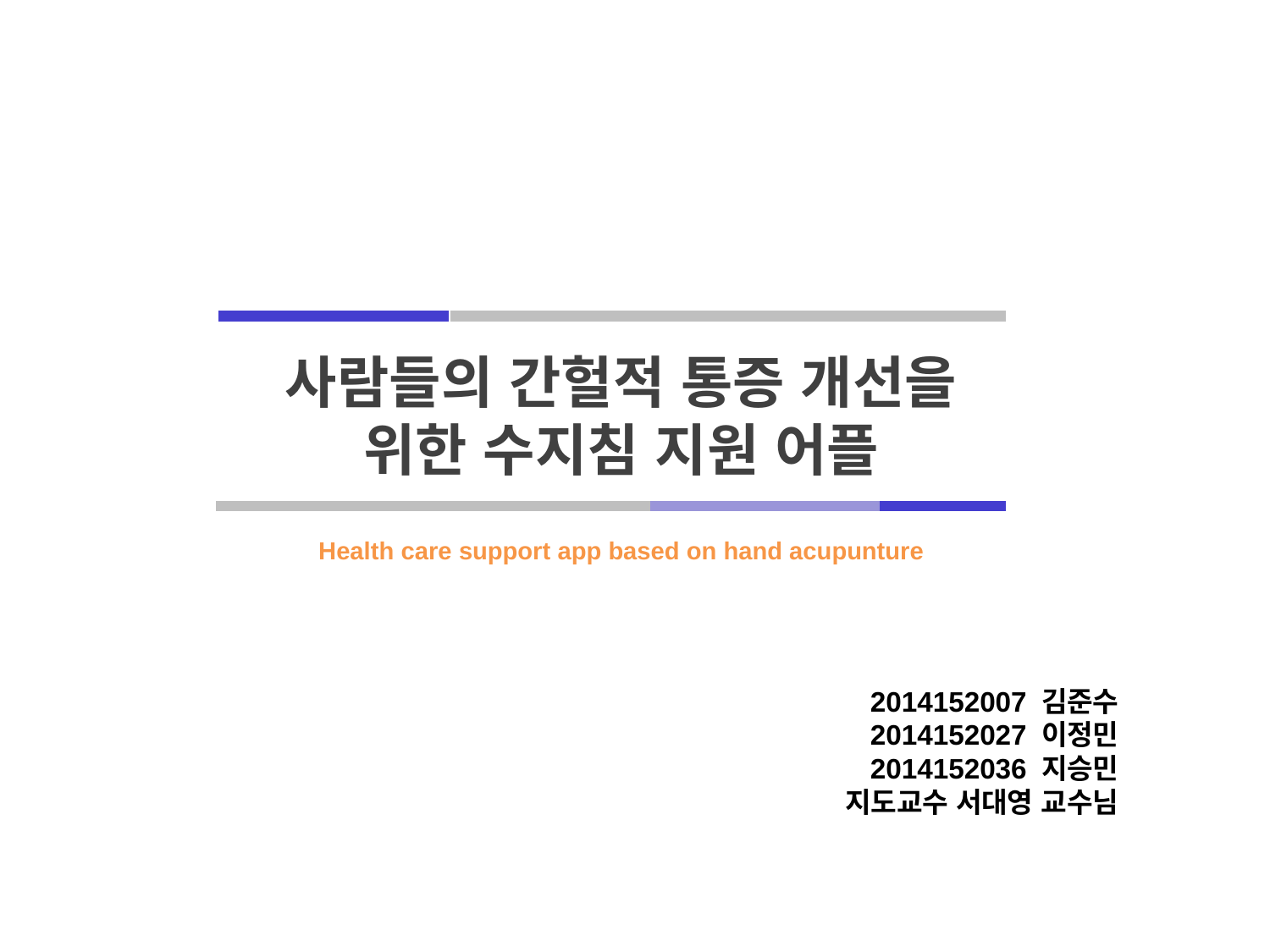

사람들의 간헐적 통증 개선을 위한 수지침 지원 어플
Health care support app based on hand acupunture
2014152007 김준수
2014152027 이정민
2014152036 지승민
지도교수 서대영 교수님